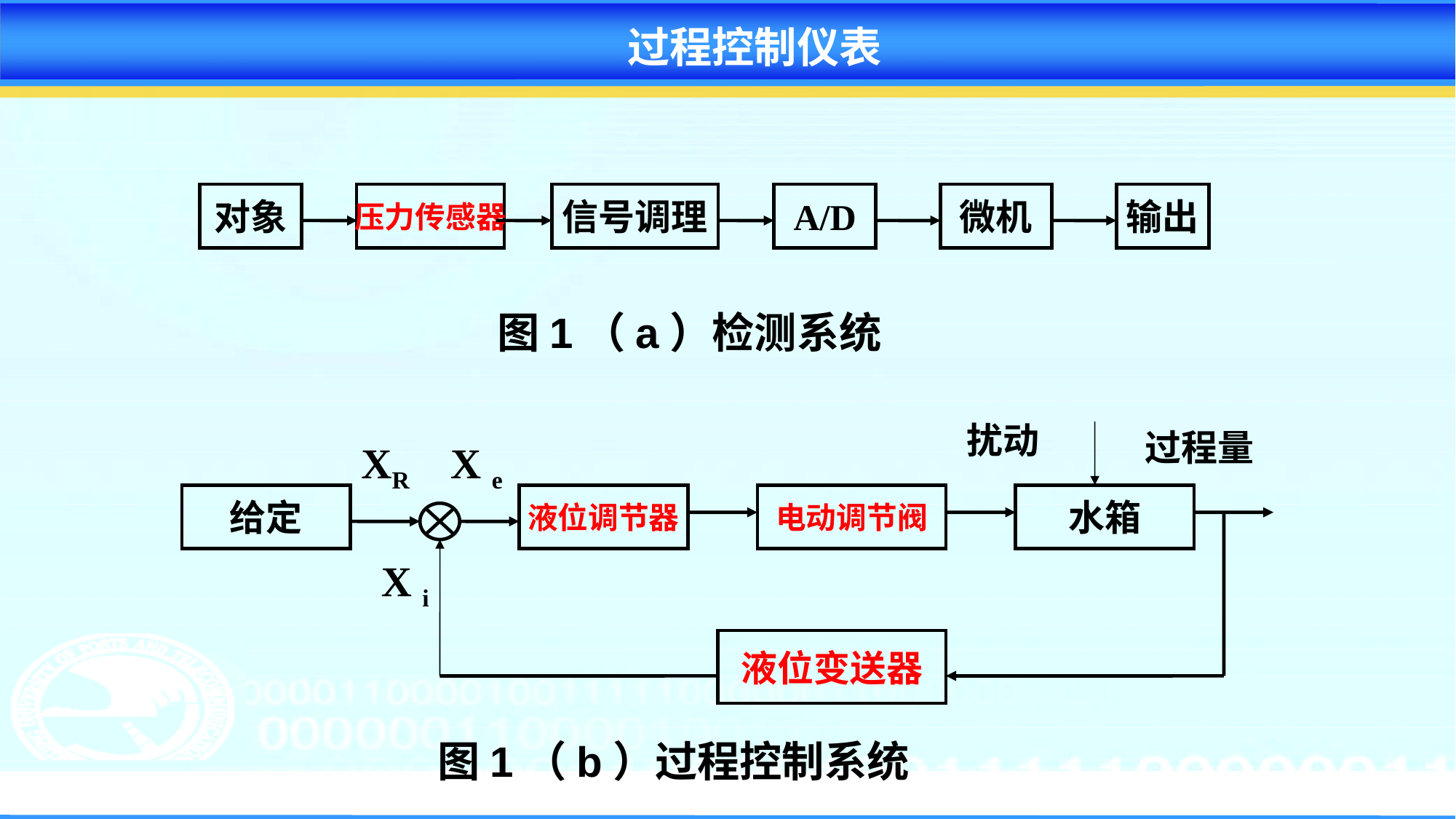

过程控制仪表
对象
压力传感器
信号调理
A/D
微机
输出

图1（a）检测系统
扰动

XR
X e
给定
液位调节器
电动调节阀
水箱

X i
液位变送器

过程量
图1（b）过程控制系统